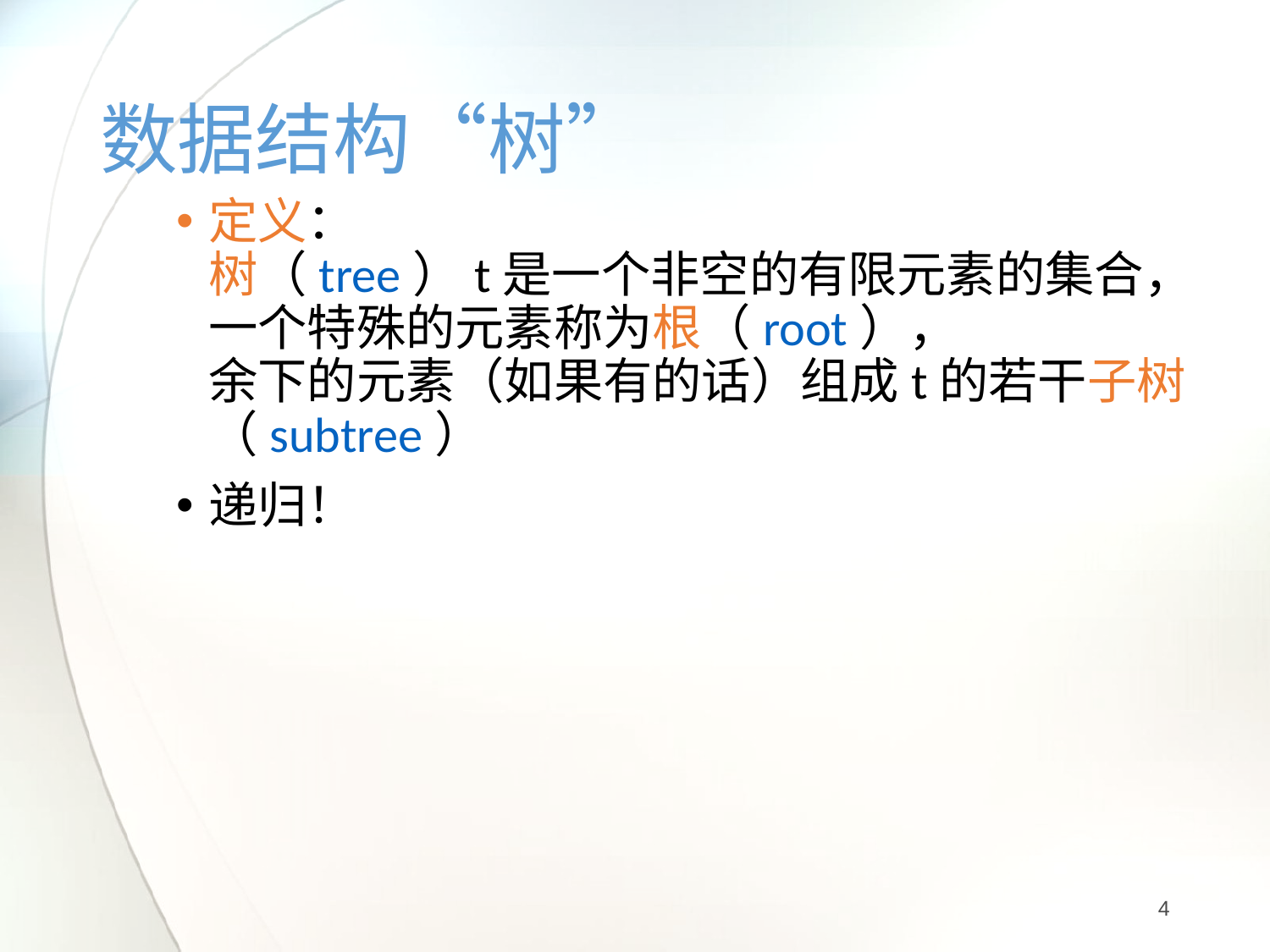

# 数据结构“树”
定义：
树（tree）t是一个非空的有限元素的集合，
一个特殊的元素称为根（root），
余下的元素（如果有的话）组成t的若干子树（subtree）
递归！
4